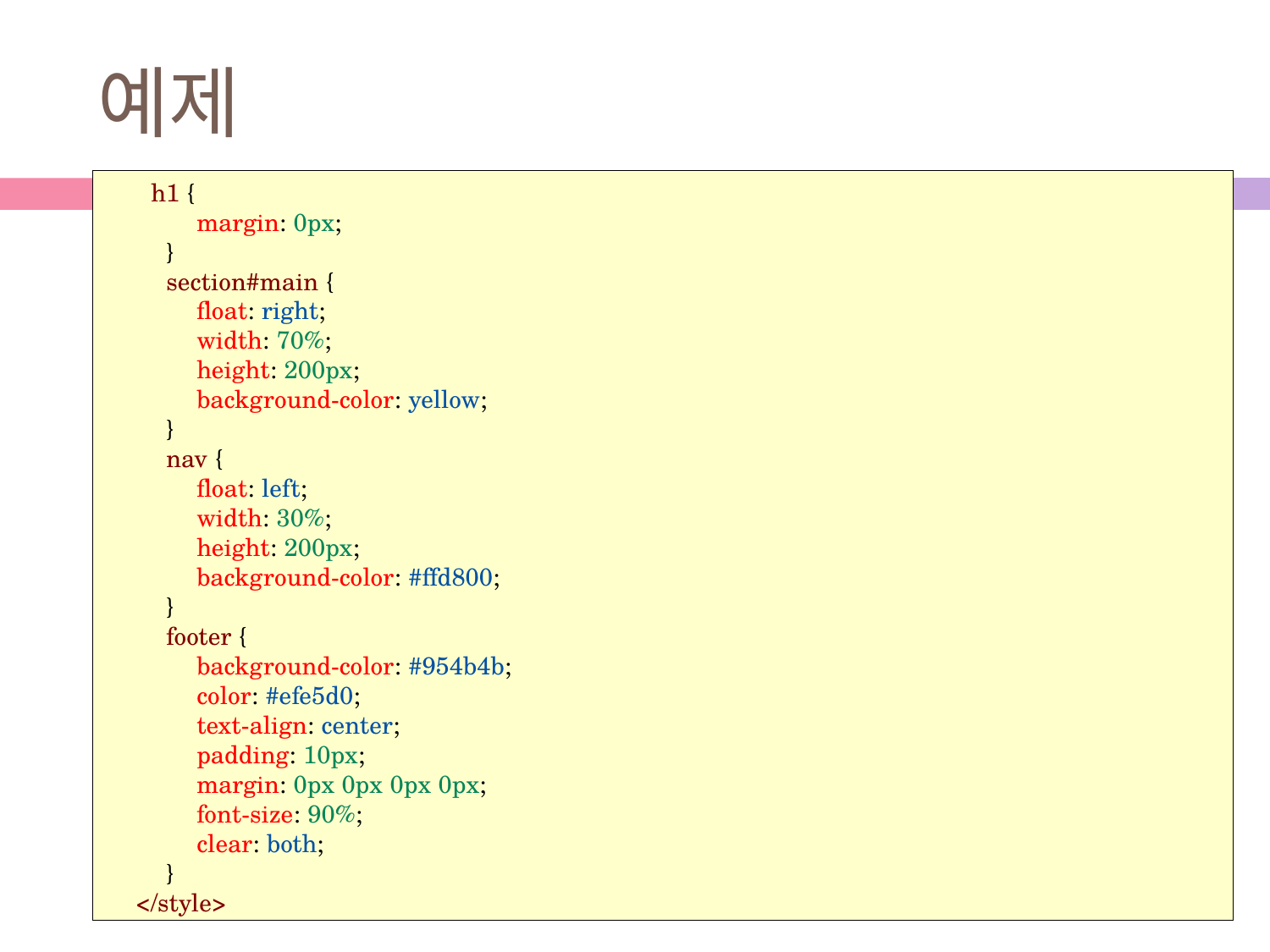

# 예제
      h1 {
            margin: 0px;
        }
        section#main {
            float: right;
            width: 70%;
            height: 200px;
            background-color: yellow;
        }
        nav {
            float: left;
            width: 30%;
            height: 200px;
            background-color: #ffd800;
        }
        footer {
            background-color: #954b4b;
            color: #efe5d0;
            text-align: center;
            padding: 10px;
            margin: 0px 0px 0px 0px;
            font-size: 90%;
            clear: both;
        }
    </style>